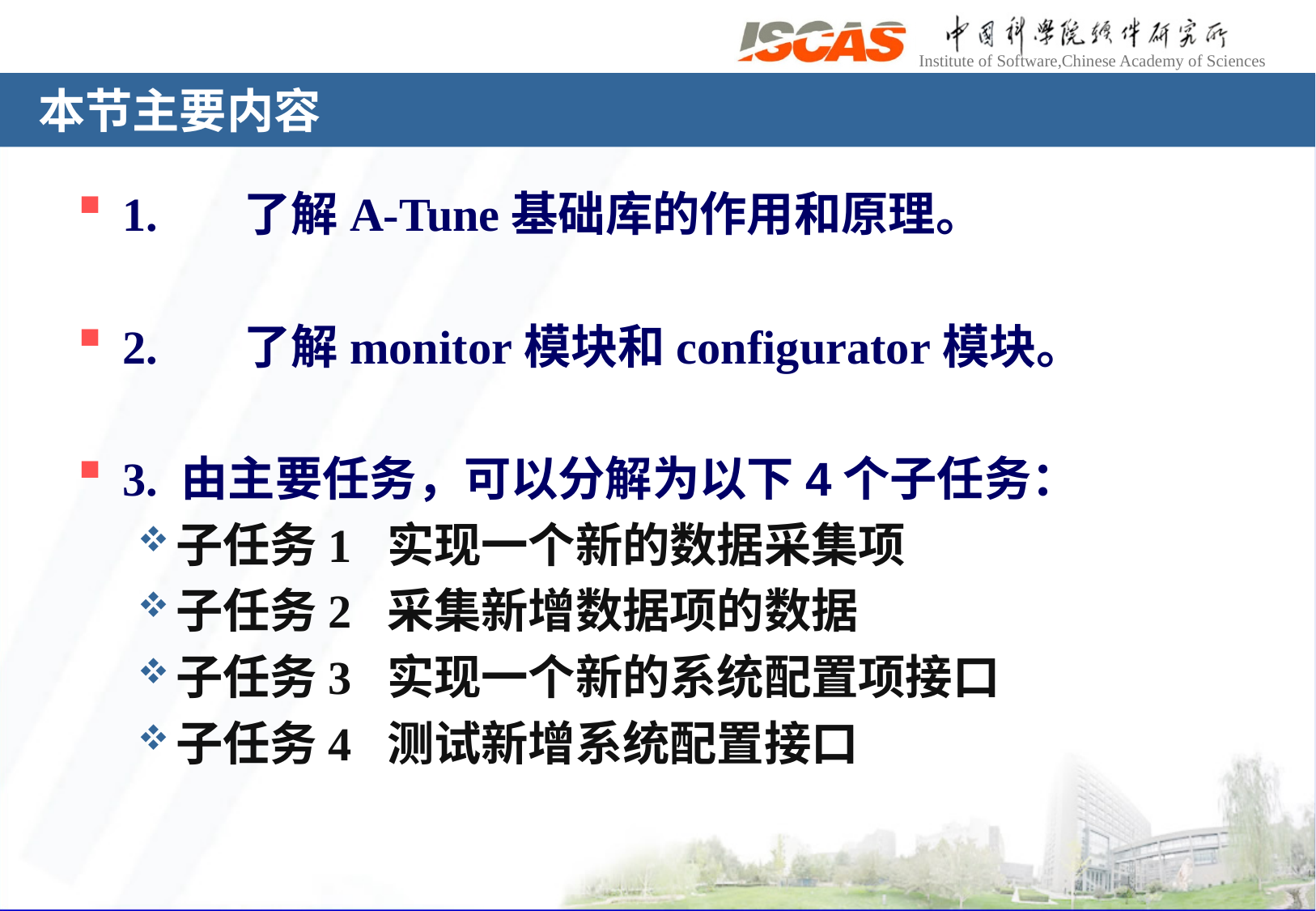

# 本节主要内容
1.	了解A-Tune基础库的作用和原理。

2.	了解monitor模块和configurator模块。

3. 由主要任务，可以分解为以下4个子任务：
子任务1  实现一个新的数据采集项
子任务2  采集新增数据项的数据
子任务3  实现一个新的系统配置项接口
子任务4  测试新增系统配置接口